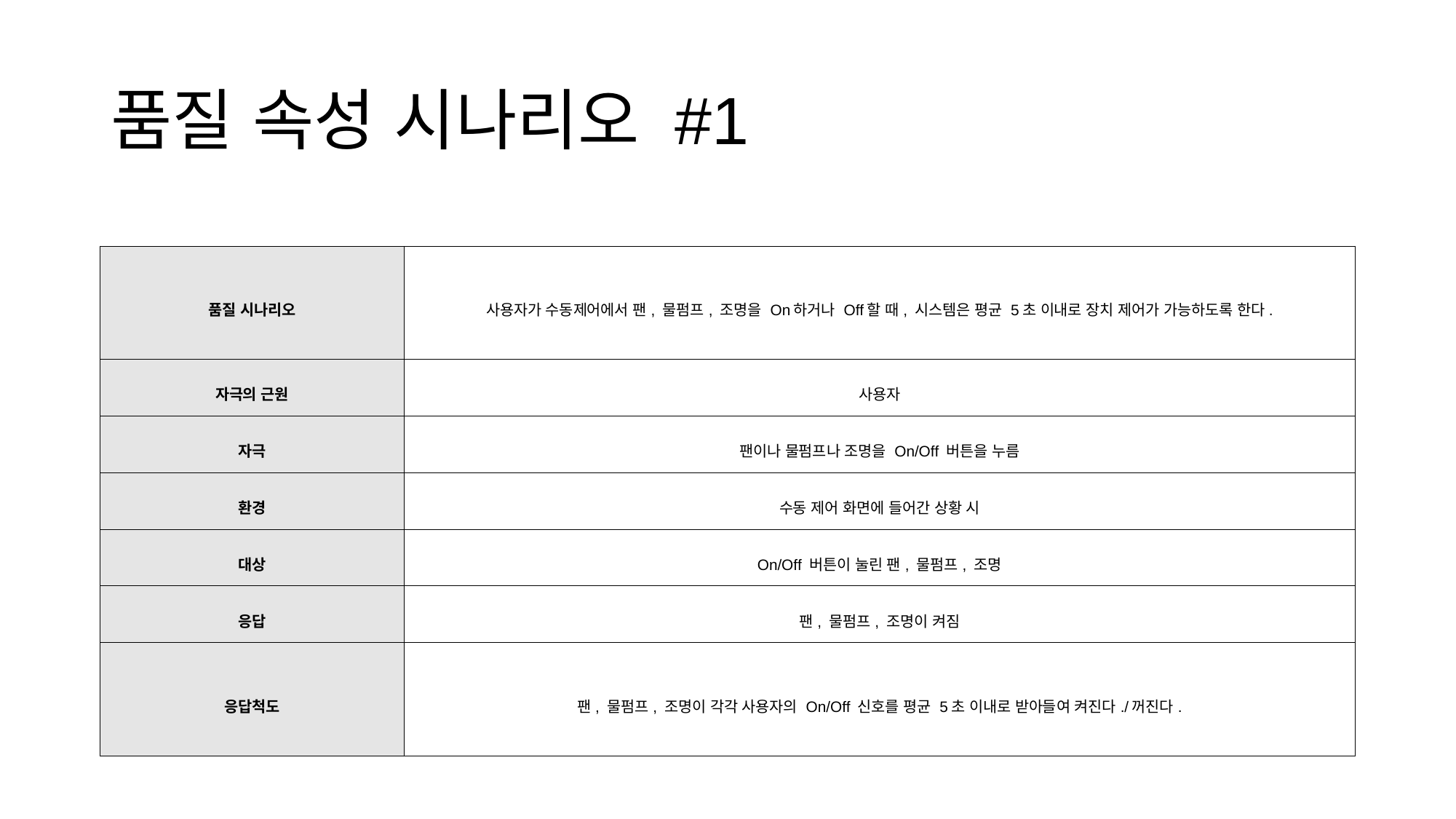

# 품질 속성 시나리오 #1
| 품질 시나리오 | 사용자가 수동제어에서 팬, 물펌프, 조명을 On하거나 Off할 때, 시스템은 평균 5초 이내로 장치 제어가 가능하도록 한다. |
| --- | --- |
| 자극의 근원 | 사용자 |
| 자극 | 팬이나 물펌프나 조명을 On/Off 버튼을 누름 |
| 환경 | 수동 제어 화면에 들어간 상황 시 |
| 대상 | On/Off 버튼이 눌린 팬, 물펌프, 조명 |
| 응답 | 팬, 물펌프, 조명이 켜짐 |
| 응답척도 | 팬, 물펌프, 조명이 각각 사용자의 On/Off 신호를 평균 5초 이내로 받아들여 켜진다./꺼진다. |